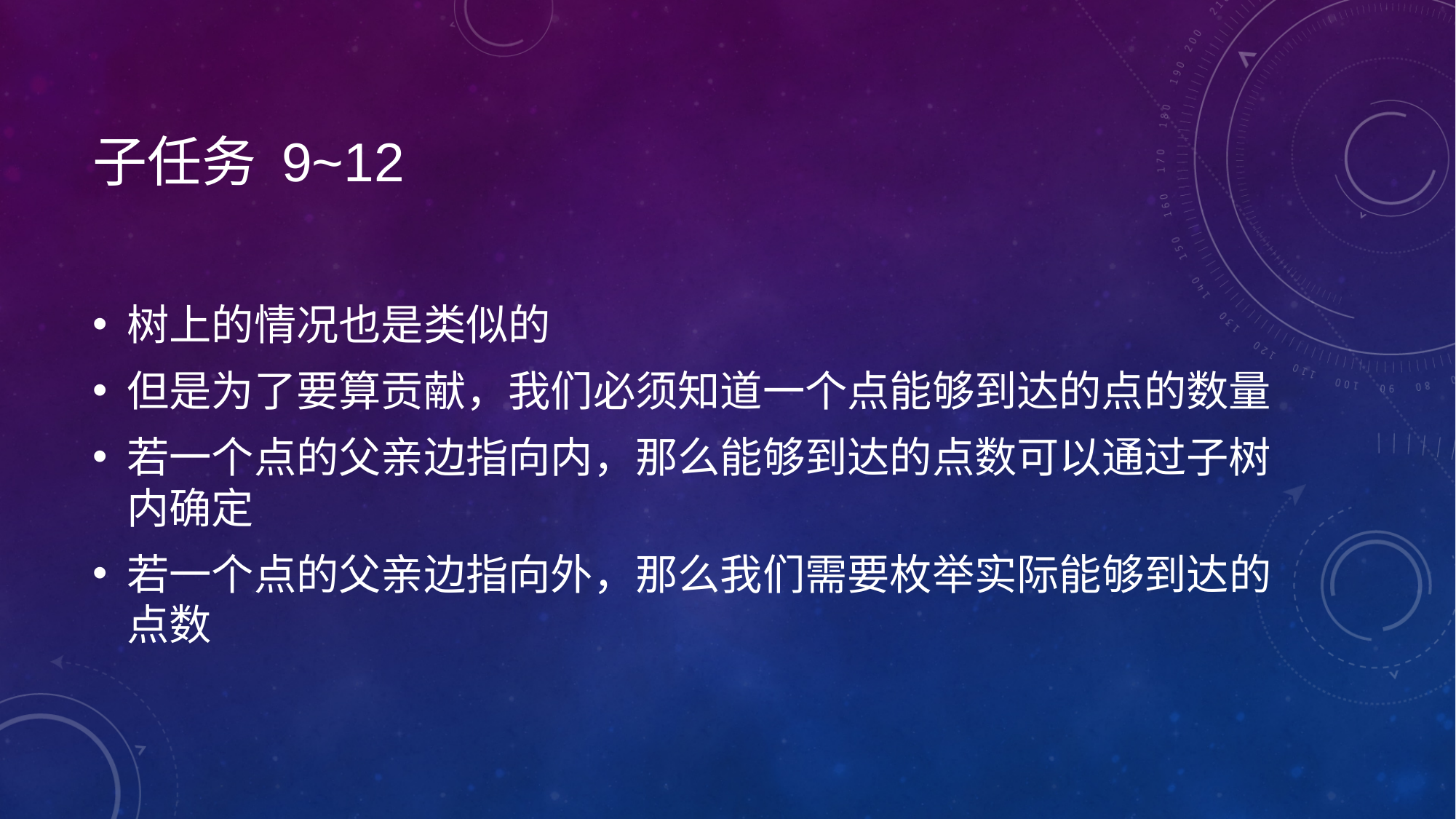

# 子任务 9~12
树上的情况也是类似的
但是为了要算贡献，我们必须知道一个点能够到达的点的数量
若一个点的父亲边指向内，那么能够到达的点数可以通过子树内确定
若一个点的父亲边指向外，那么我们需要枚举实际能够到达的点数